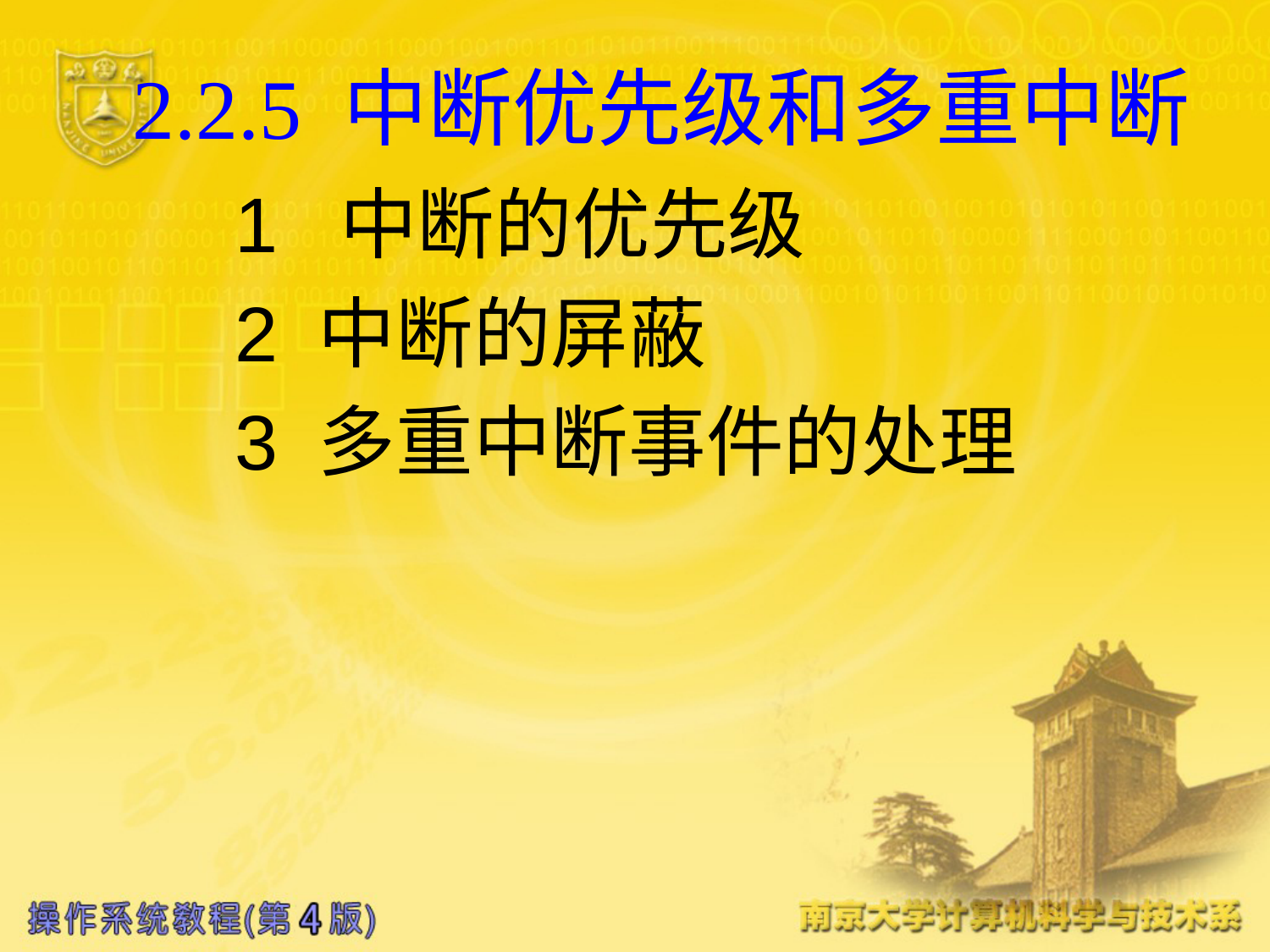

2.2.5 中断优先级和多重中断
1  中断的优先级
2 中断的屏蔽
3 多重中断事件的处理